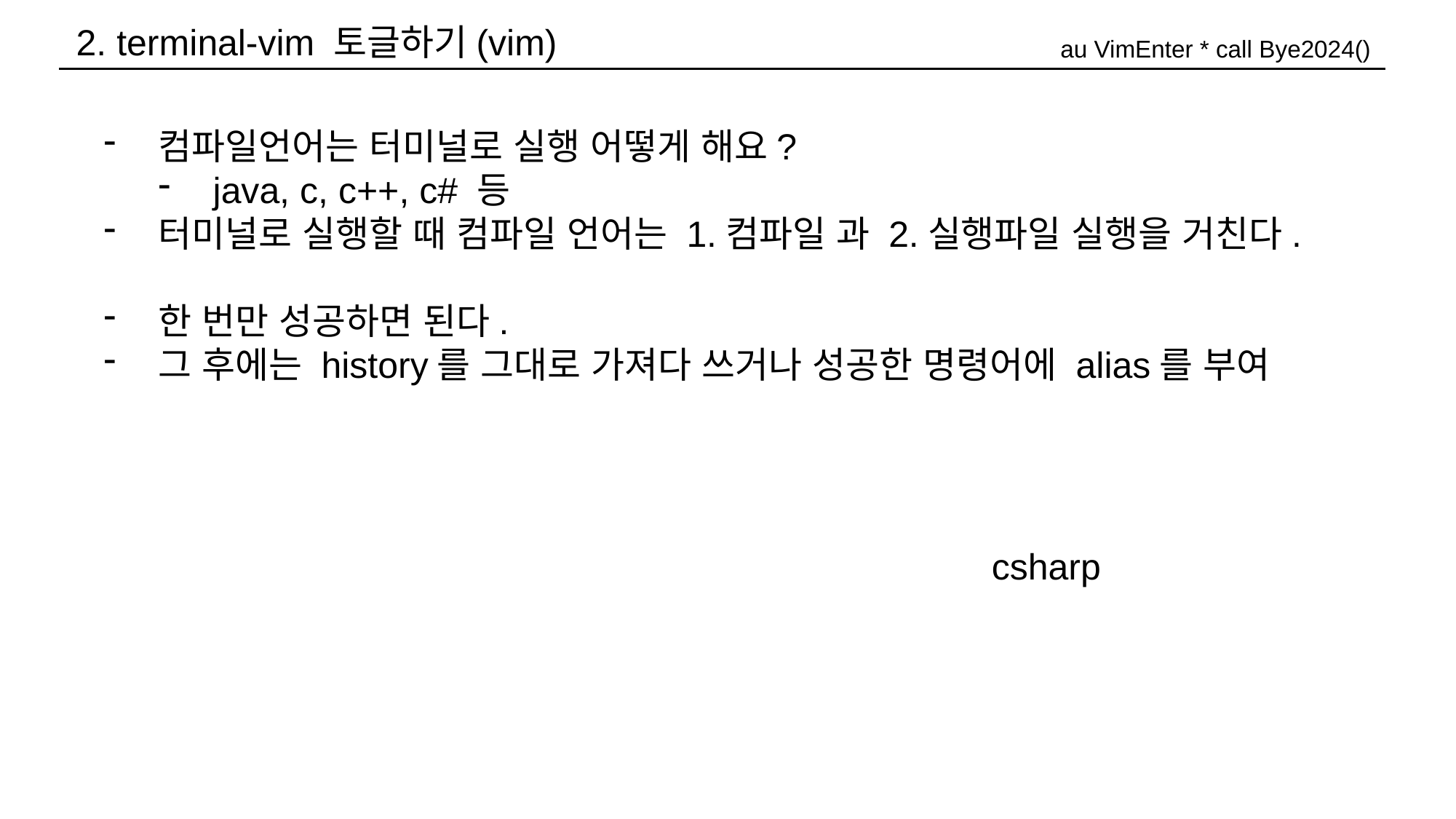

2. terminal-vim 토글하기(vim)
au VimEnter * call Bye2024()
컴파일언어는 터미널로 실행 어떻게 해요?
java, c, c++, c# 등
터미널로 실행할 때 컴파일 언어는 1.컴파일 과 2.실행파일 실행을 거친다.

한 번만 성공하면 된다.
그 후에는 history를 그대로 가져다 쓰거나 성공한 명령어에 alias를 부여

csharp